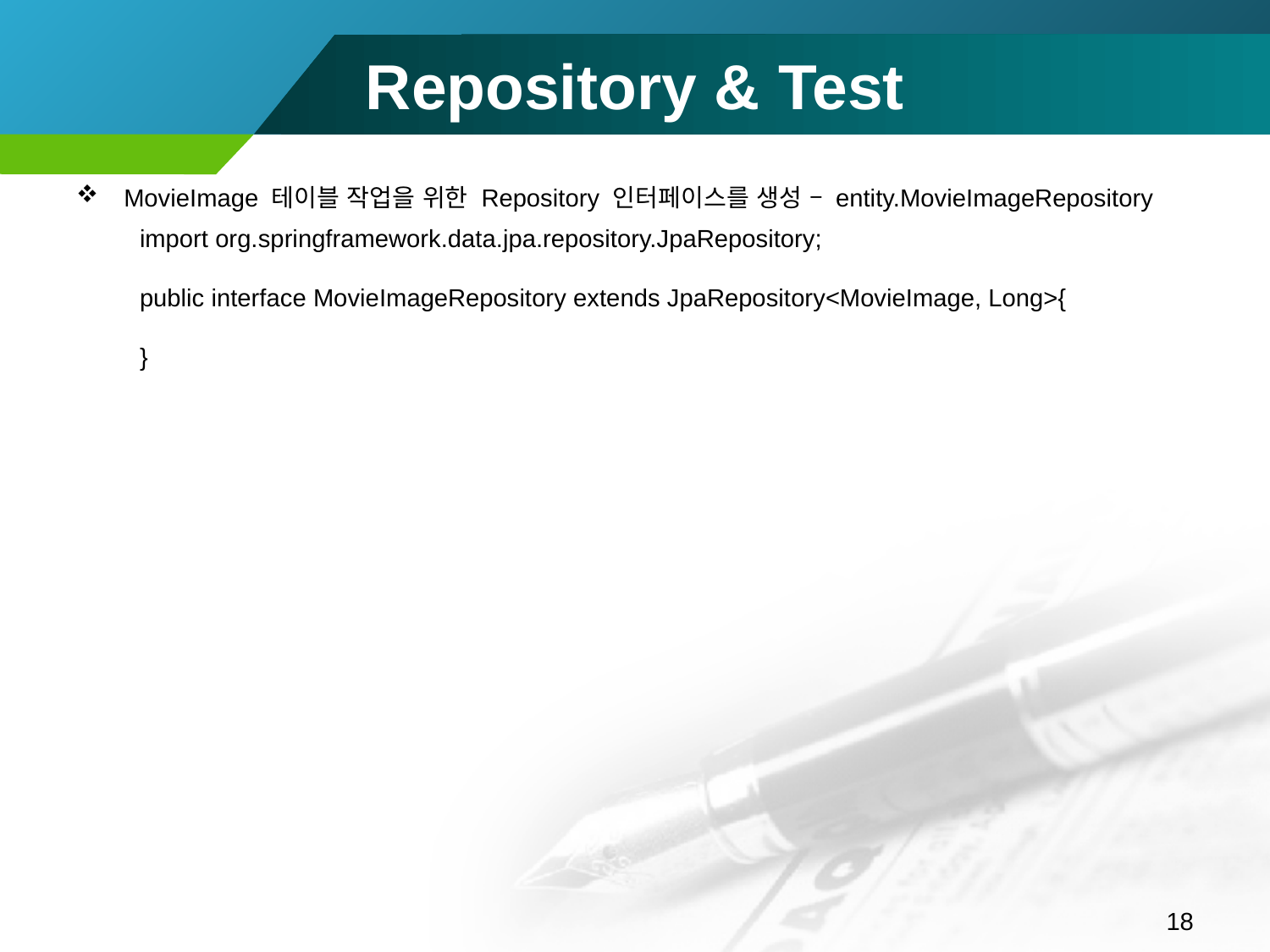

# Repository & Test
MovieImage 테이블 작업을 위한 Repository 인터페이스를 생성 – entity.MovieImageRepository
import org.springframework.data.jpa.repository.JpaRepository;

public interface MovieImageRepository extends JpaRepository<MovieImage, Long>{

}
18